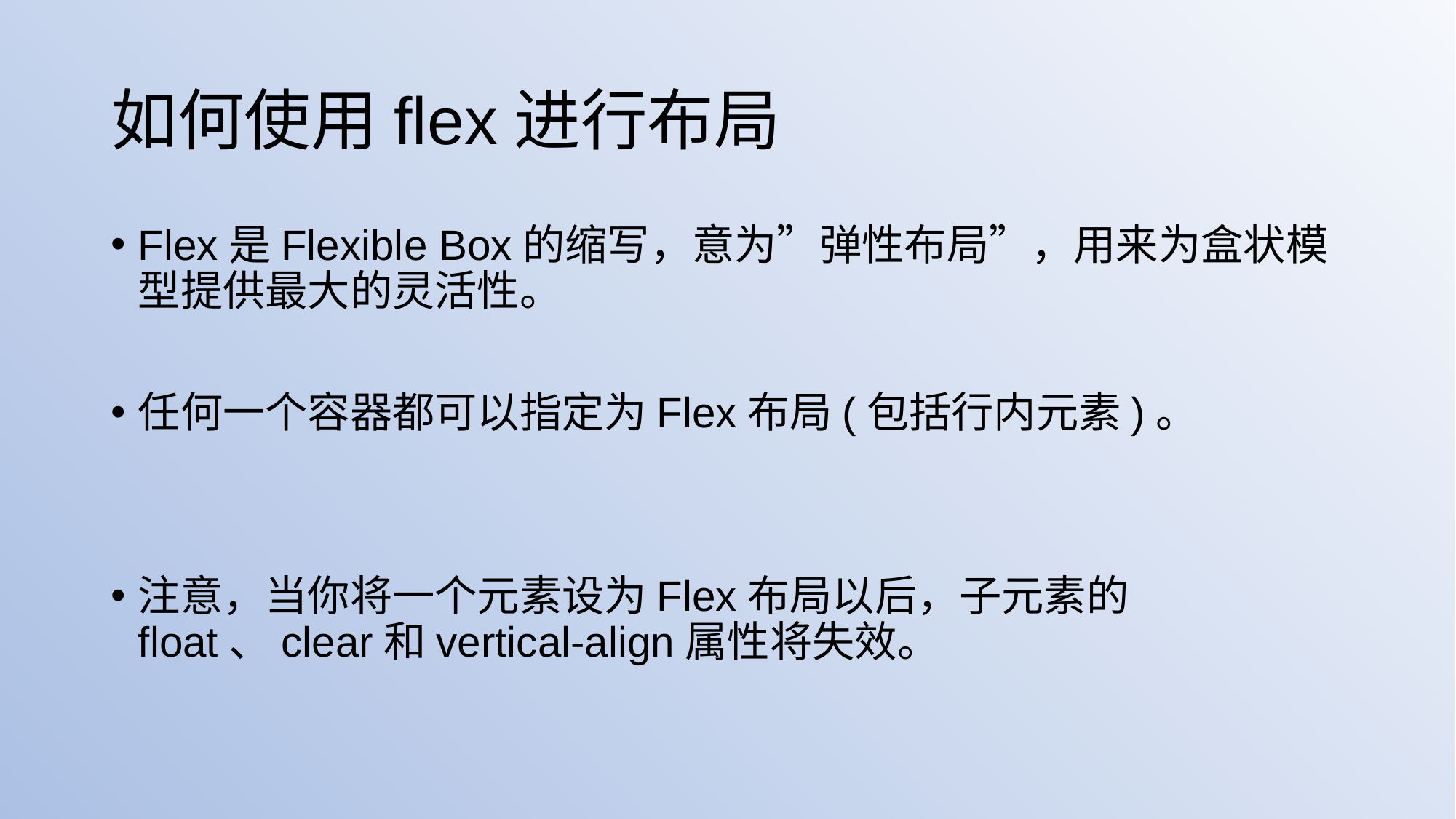

# 如何使用flex进行布局
Flex是Flexible Box的缩写，意为”弹性布局”，用来为盒状模型提供最大的灵活性。

任何一个容器都可以指定为Flex布局(包括行内元素)。

注意，当你将一个元素设为Flex布局以后，子元素的float、clear和vertical-align属性将失效。